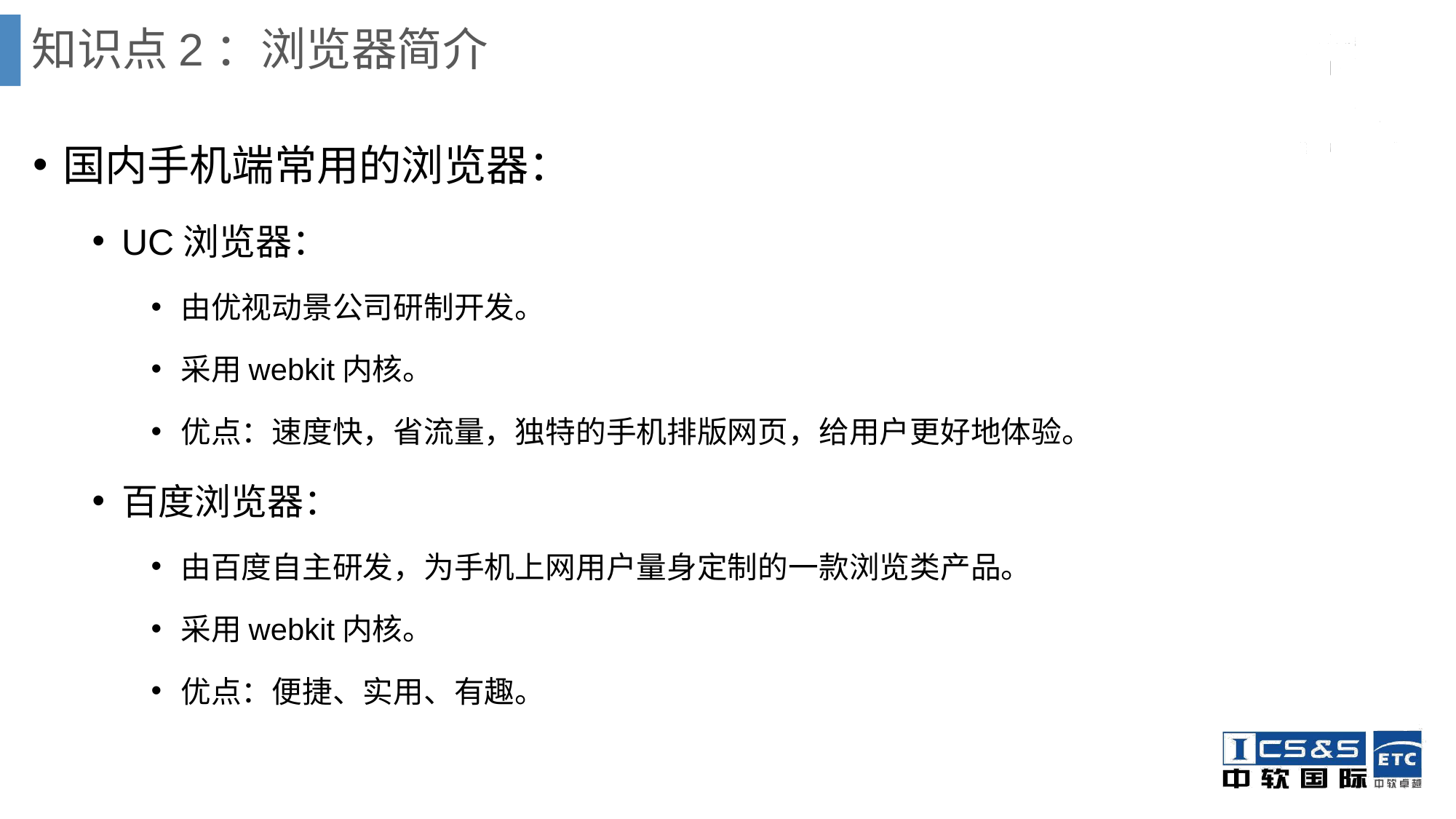

# 知识点2：浏览器简介
国内手机端常用的浏览器：
UC浏览器：
由优视动景公司研制开发。
采用webkit内核。
优点：速度快，省流量，独特的手机排版网页，给用户更好地体验。
百度浏览器：
由百度自主研发，为手机上网用户量身定制的一款浏览类产品。
采用webkit内核。
优点：便捷、实用、有趣。